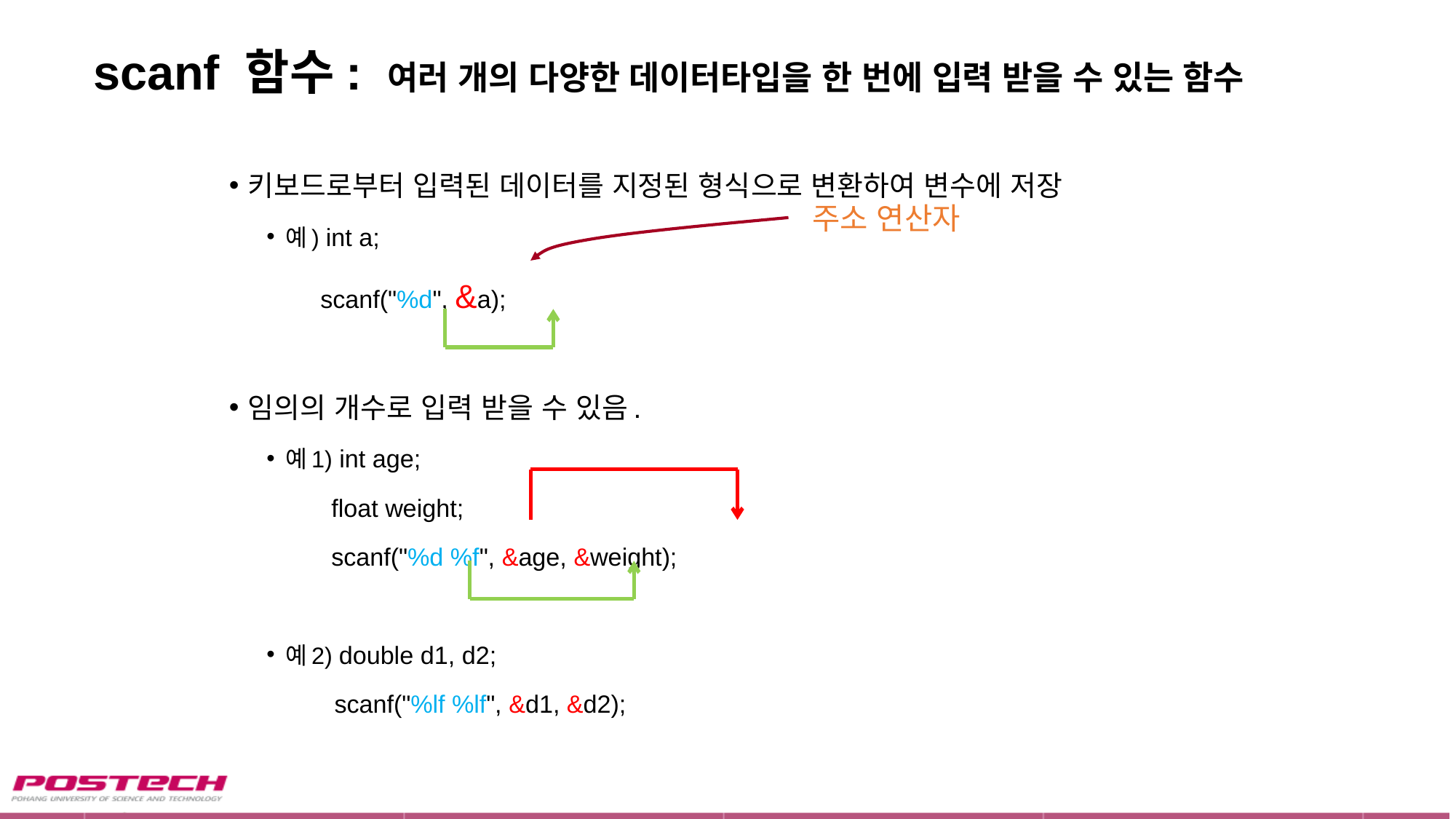

# scanf 함수: 여러 개의 다양한 데이터타입을 한 번에 입력 받을 수 있는 함수
키보드로부터 입력된 데이터를 지정된 형식으로 변환하여 변수에 저장
예) int a;
      scanf("%d", &a);

임의의 개수로 입력 받을 수 있음.
예1) int age;
        float weight;
        scanf("%d %f", &age, &weight);

예2) double d1, d2;
        scanf("%lf %lf", &d1, &d2);

주소 연산자